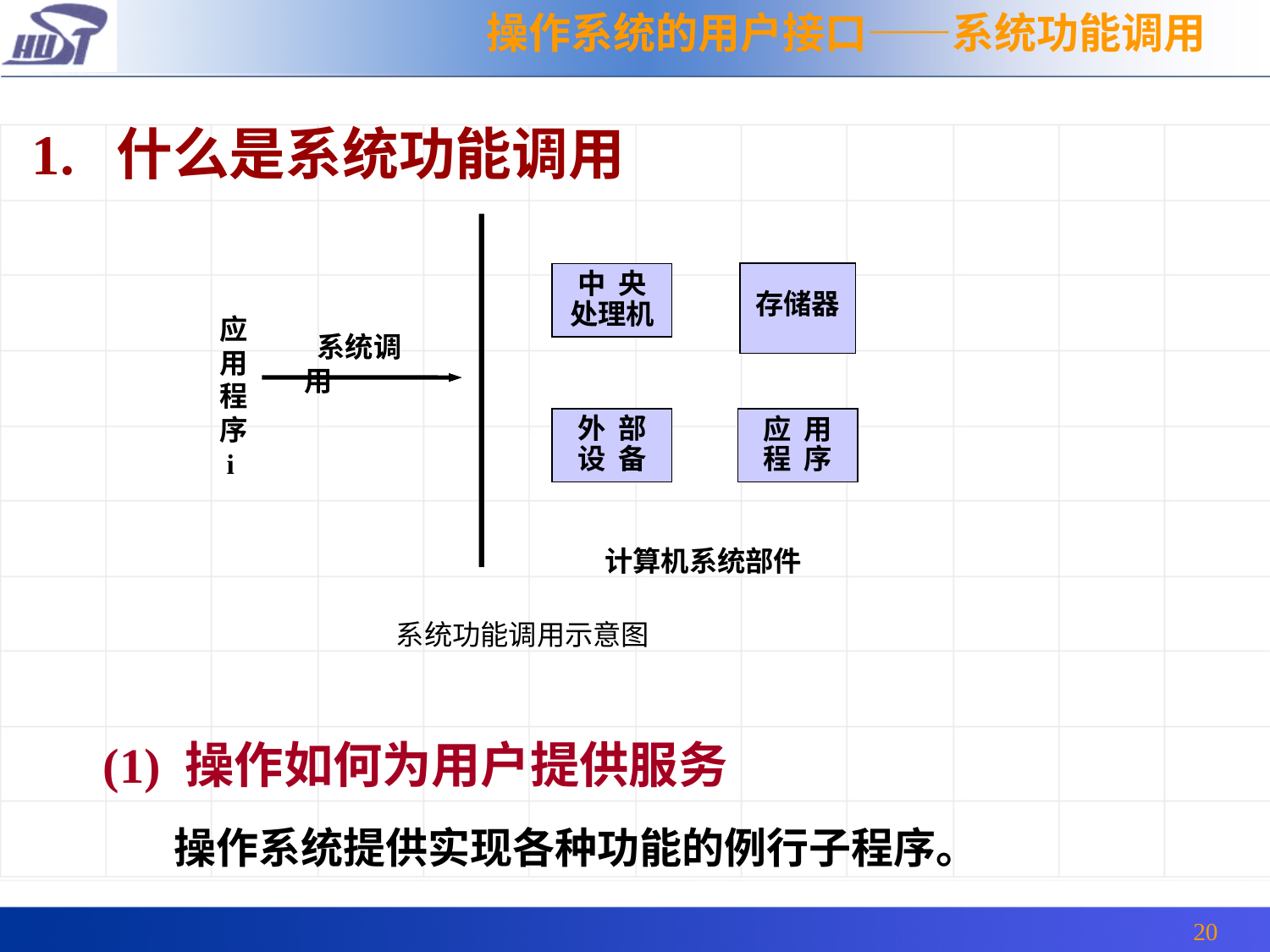

操作系统的用户接口——系统功能调用
1.  什么是系统功能调用

存储器

中  央
处理机
外  部
设  备
应  用
程  序
应
用
程
序
 i
 系统调用

计算机系统部件
系统功能调用示意图
(1) 操作如何为用户提供服务
        操作系统提供实现各种功能的例行子程序。
20